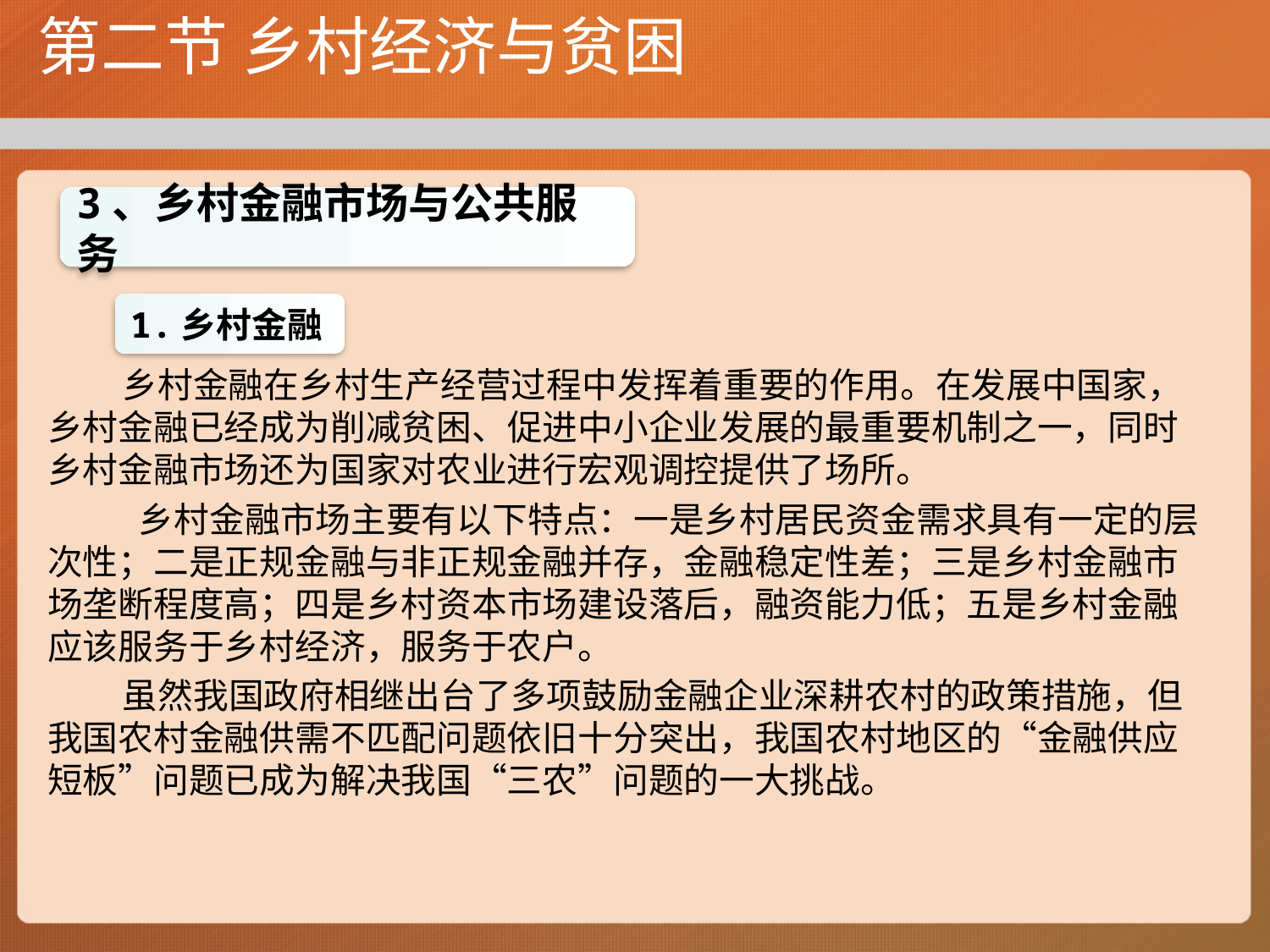

# 第二节 乡村经济与贫困
3、乡村金融市场与公共服务

乡村金融在乡村生产经营过程中发挥着重要的作用。在发展中国家，乡村金融已经成为削减贫困、促进中小企业发展的最重要机制之一，同时乡村金融市场还为国家对农业进行宏观调控提供了场所。
 乡村金融市场主要有以下特点：一是乡村居民资金需求具有一定的层次性；二是正规金融与非正规金融并存，金融稳定性差；三是乡村金融市场垄断程度高；四是乡村资本市场建设落后，融资能力低；五是乡村金融应该服务于乡村经济，服务于农户。
虽然我国政府相继出台了多项鼓励金融企业深耕农村的政策措施，但我国农村金融供需不匹配问题依旧十分突出，我国农村地区的“金融供应短板”问题已成为解决我国“三农”问题的一大挑战。
1.乡村金融